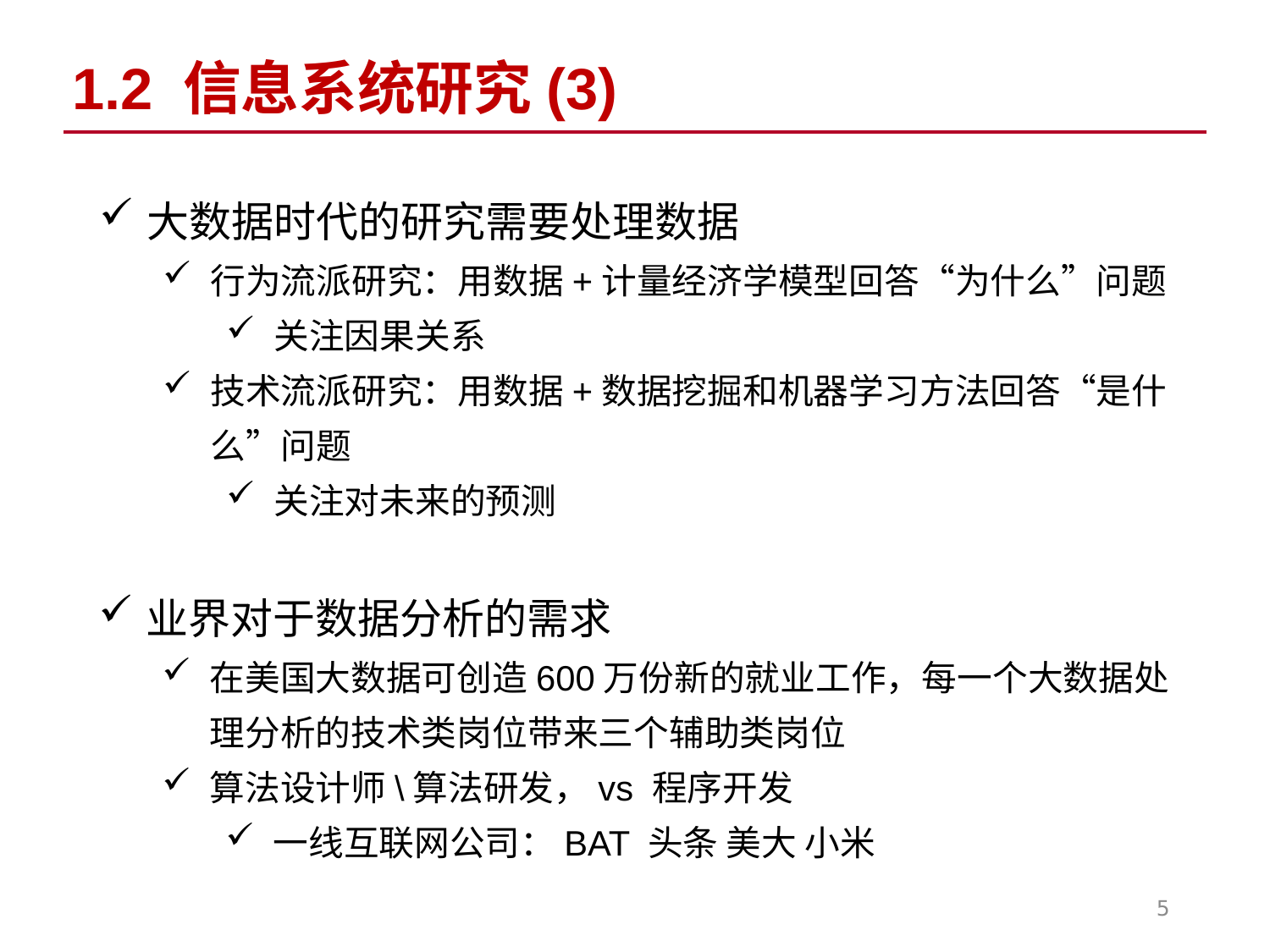

1.2 信息系统研究(3)
大数据时代的研究需要处理数据
行为流派研究：用数据+计量经济学模型回答“为什么”问题
关注因果关系
技术流派研究：用数据+数据挖掘和机器学习方法回答“是什么”问题
关注对未来的预测
业界对于数据分析的需求
在美国大数据可创造600万份新的就业工作，每一个大数据处理分析的技术类岗位带来三个辅助类岗位
算法设计师\算法研发，vs 程序开发
一线互联网公司：BAT 头条 美大 小米
5